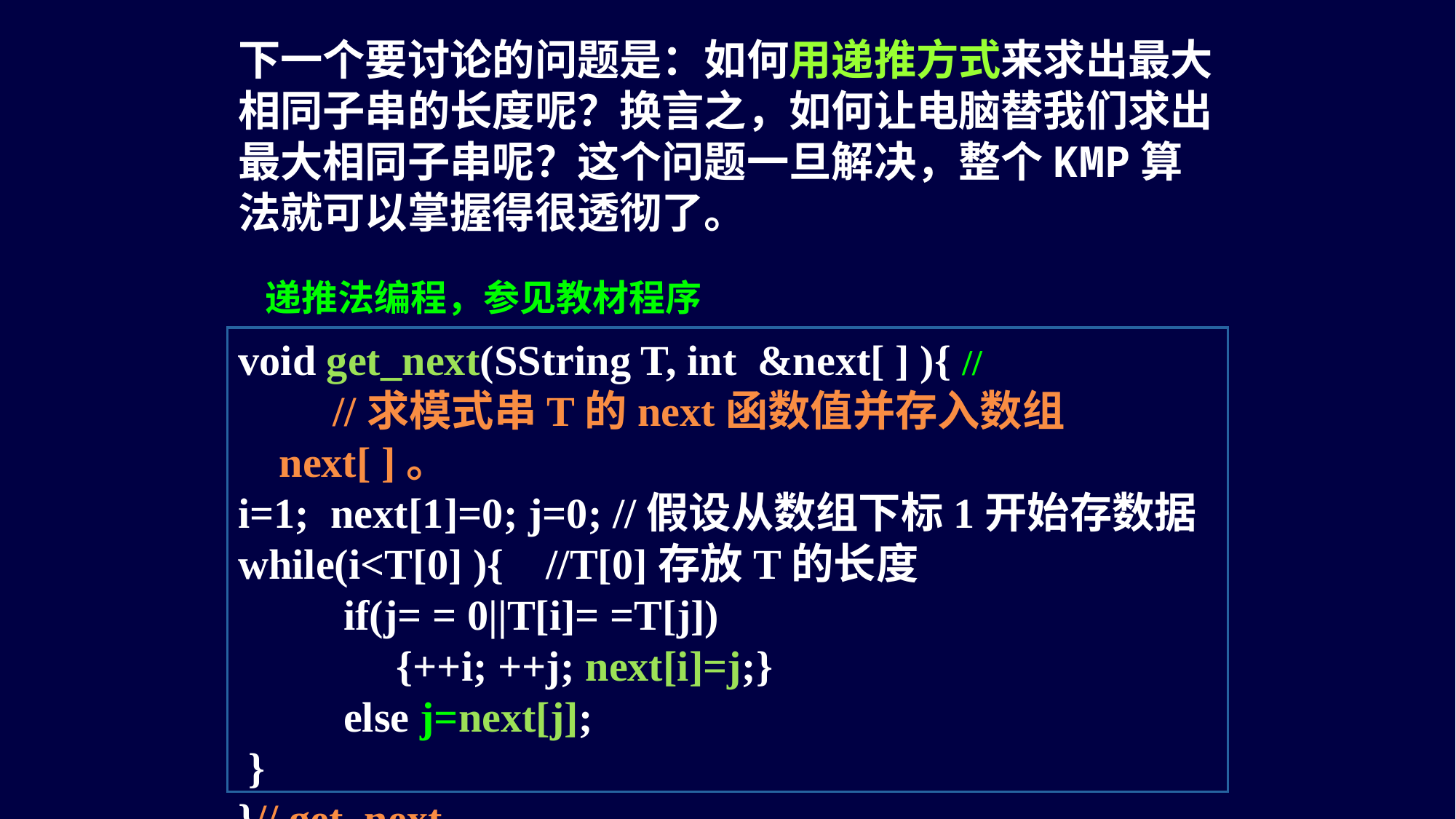

下一个要讨论的问题是：如何用递推方式来求出最大相同子串的长度呢？换言之，如何让电脑替我们求出最大相同子串呢？这个问题一旦解决，整个KMP算法就可以掌握得很透彻了。
递推法编程，参见教材程序
void get_next(SString T, int  &next[ ] ){ //
         //求模式串T的next函数值并存入数组next[ ]。
i=1;  next[1]=0; j=0; //假设从数组下标1开始存数据
while(i<T[0] ){    //T[0]存放T的长度
          if(j= = 0||T[i]= =T[j])
               {++i; ++j; next[i]=j;}
          else j=next[j];
 }
}// get_next
25